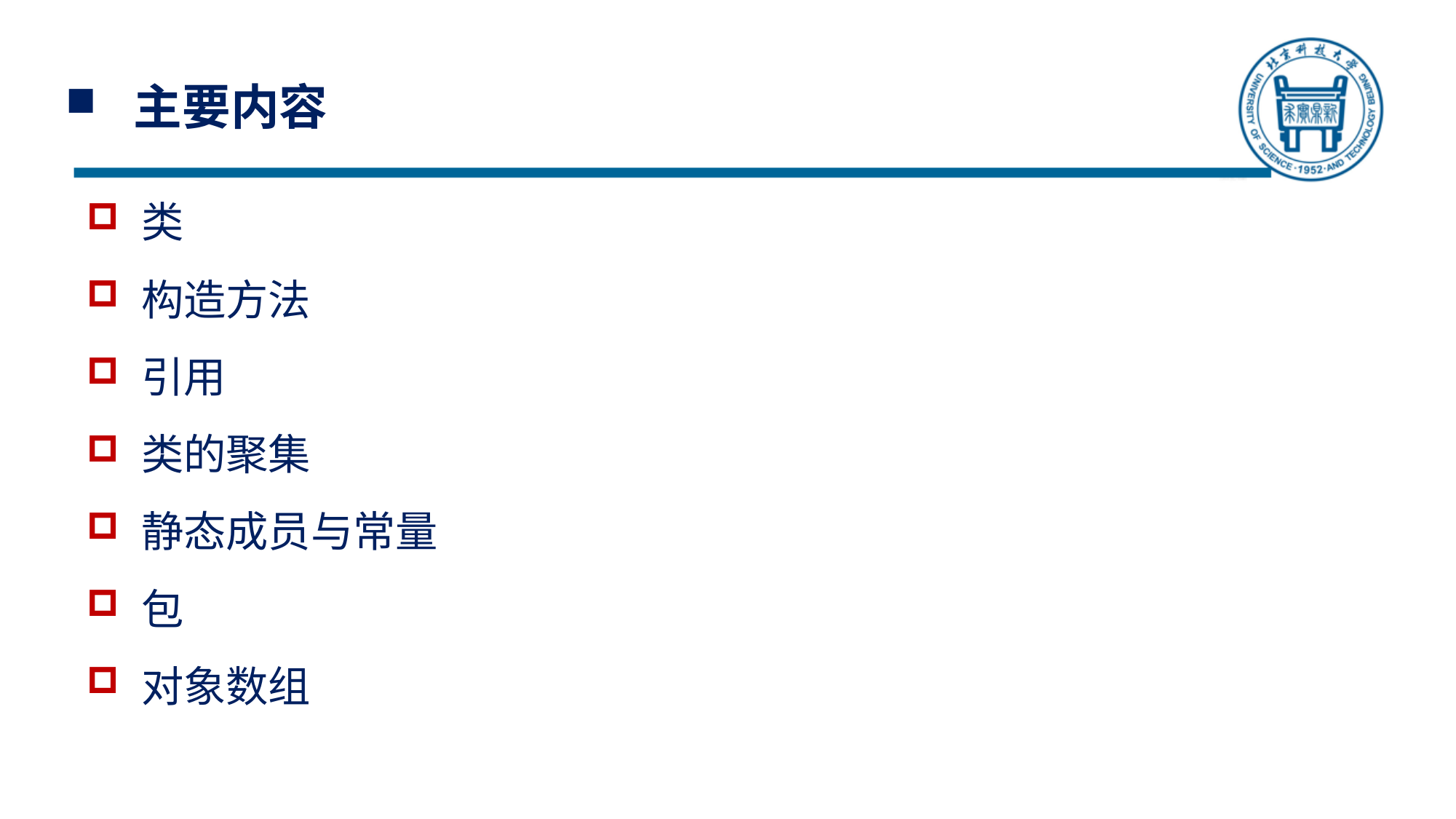

# 主要内容
类
构造方法
引用
类的聚集
静态成员与常量
包
对象数组